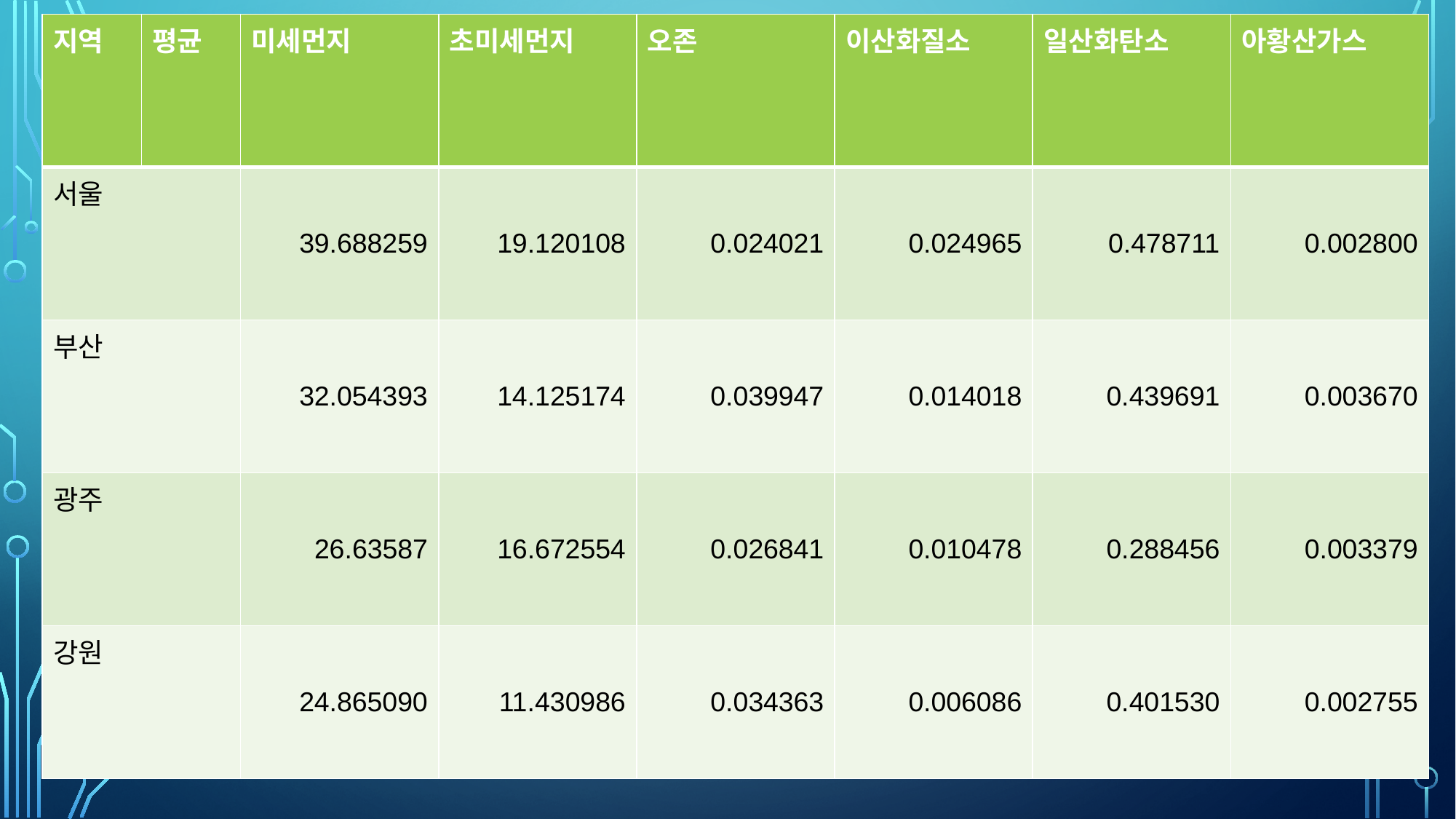

| 지역 | 평균 | 미세먼지 | 초미세먼지 | 오존 | 이산화질소 | 일산화탄소 | 아황산가스 |
| --- | --- | --- | --- | --- | --- | --- | --- |
| 서울 |  | 39.688259 | 19.120108 | 0.024021 | 0.024965 | 0.478711 | 0.002800 |
| 부산 |  | 32.054393 | 14.125174 | 0.039947 | 0.014018 | 0.439691 | 0.003670 |
| 광주 |  | 26.63587 | 16.672554 | 0.026841 | 0.010478 | 0.288456 | 0.003379 |
| 강원 |  | 24.865090 | 11.430986 | 0.034363 | 0.006086 | 0.401530 | 0.002755 |
#